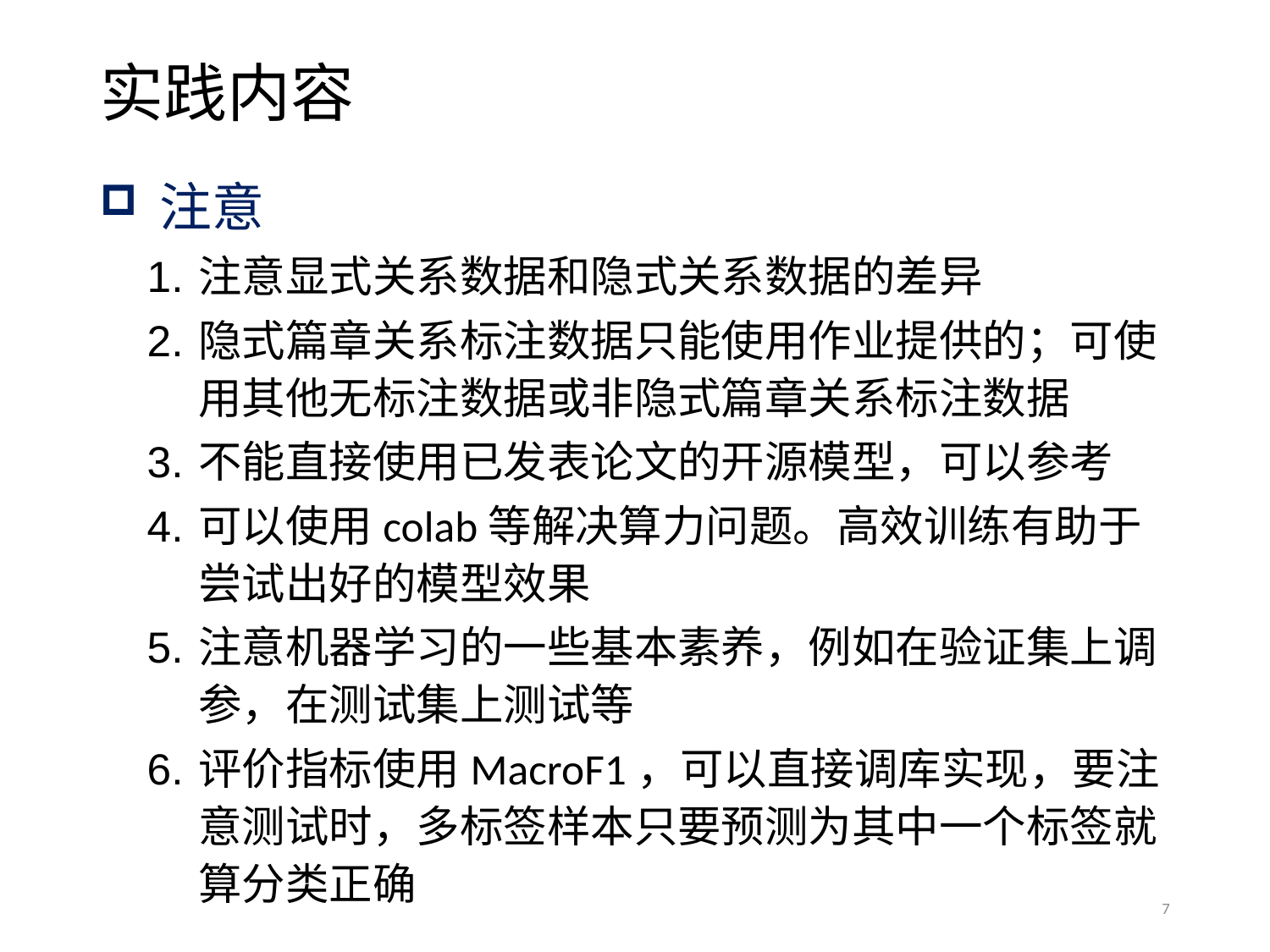

# 实践内容
注意
注意显式关系数据和隐式关系数据的差异
隐式篇章关系标注数据只能使用作业提供的；可使用其他无标注数据或非隐式篇章关系标注数据
不能直接使用已发表论文的开源模型，可以参考
可以使用colab等解决算力问题。高效训练有助于尝试出好的模型效果
注意机器学习的一些基本素养，例如在验证集上调参，在测试集上测试等
评价指标使用MacroF1，可以直接调库实现，要注意测试时，多标签样本只要预测为其中一个标签就算分类正确

7